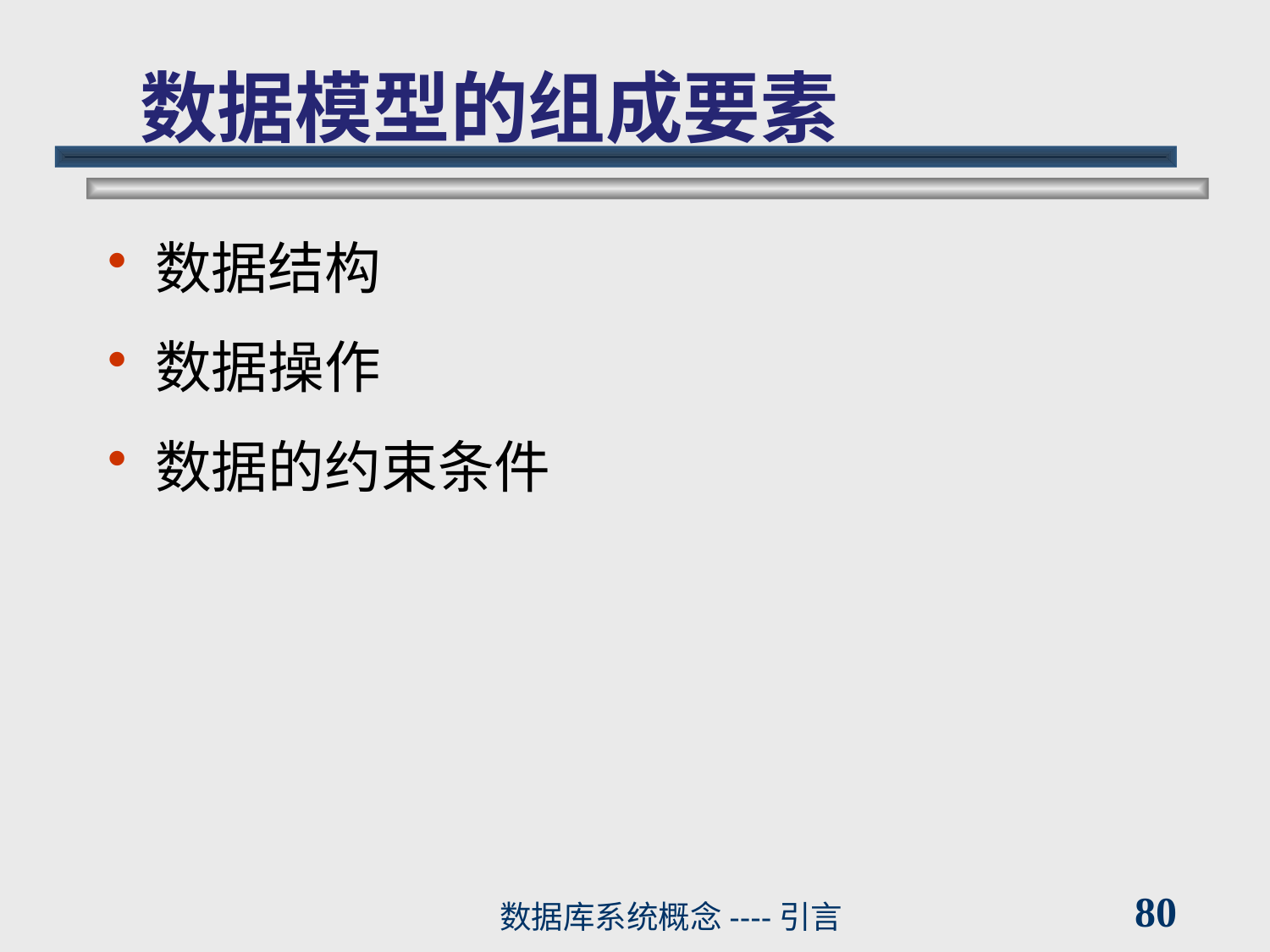

# 数据模型的组成要素
数据结构
数据操作
数据的约束条件

80
数据库系统概念----引言